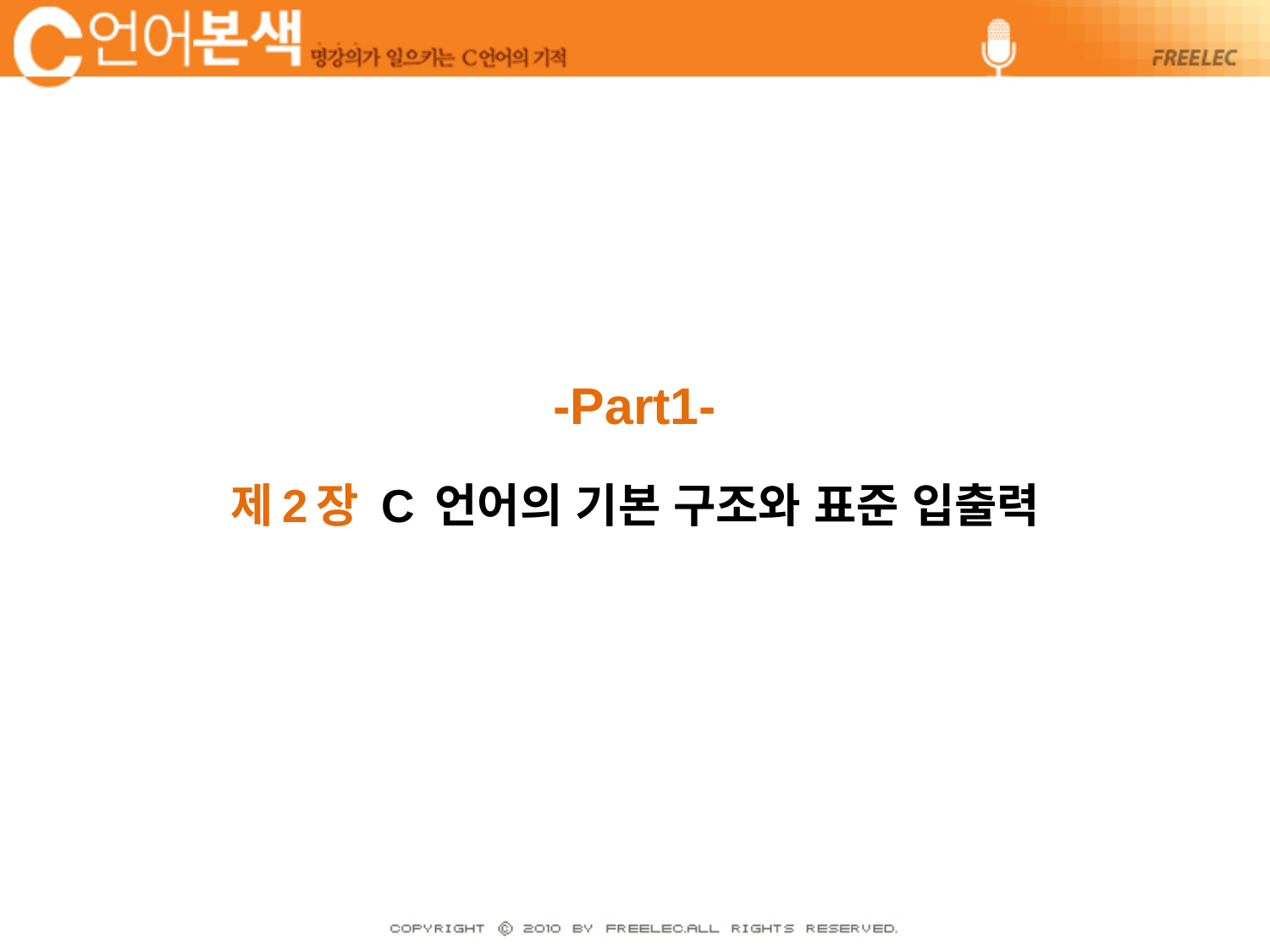

# -Part1- 제2장 C 언어의 기본 구조와 표준 입출력